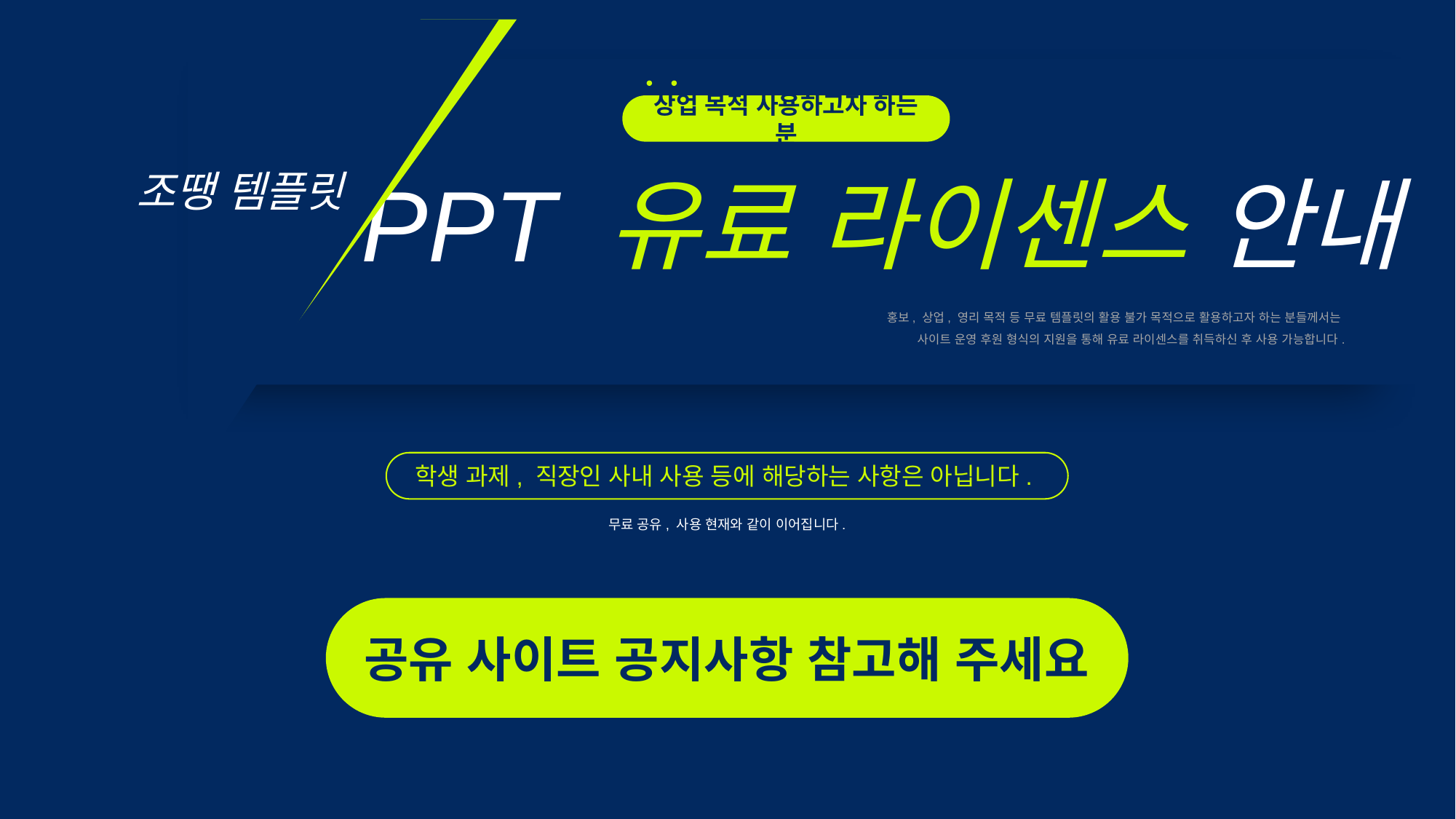

PPT 유료 라이센스 안내

상업 목적 사용하고자 하는 분
조땡 템플릿
홍보, 상업, 영리 목적 등 무료 템플릿의 활용 불가 목적으로 활용하고자 하는 분들께서는
사이트 운영 후원 형식의 지원을 통해 유료 라이센스를 취득하신 후 사용 가능합니다.
학생 과제, 직장인 사내 사용 등에 해당하는 사항은 아닙니다.
무료 공유, 사용 현재와 같이 이어집니다.
공유 사이트 공지사항 참고해 주세요